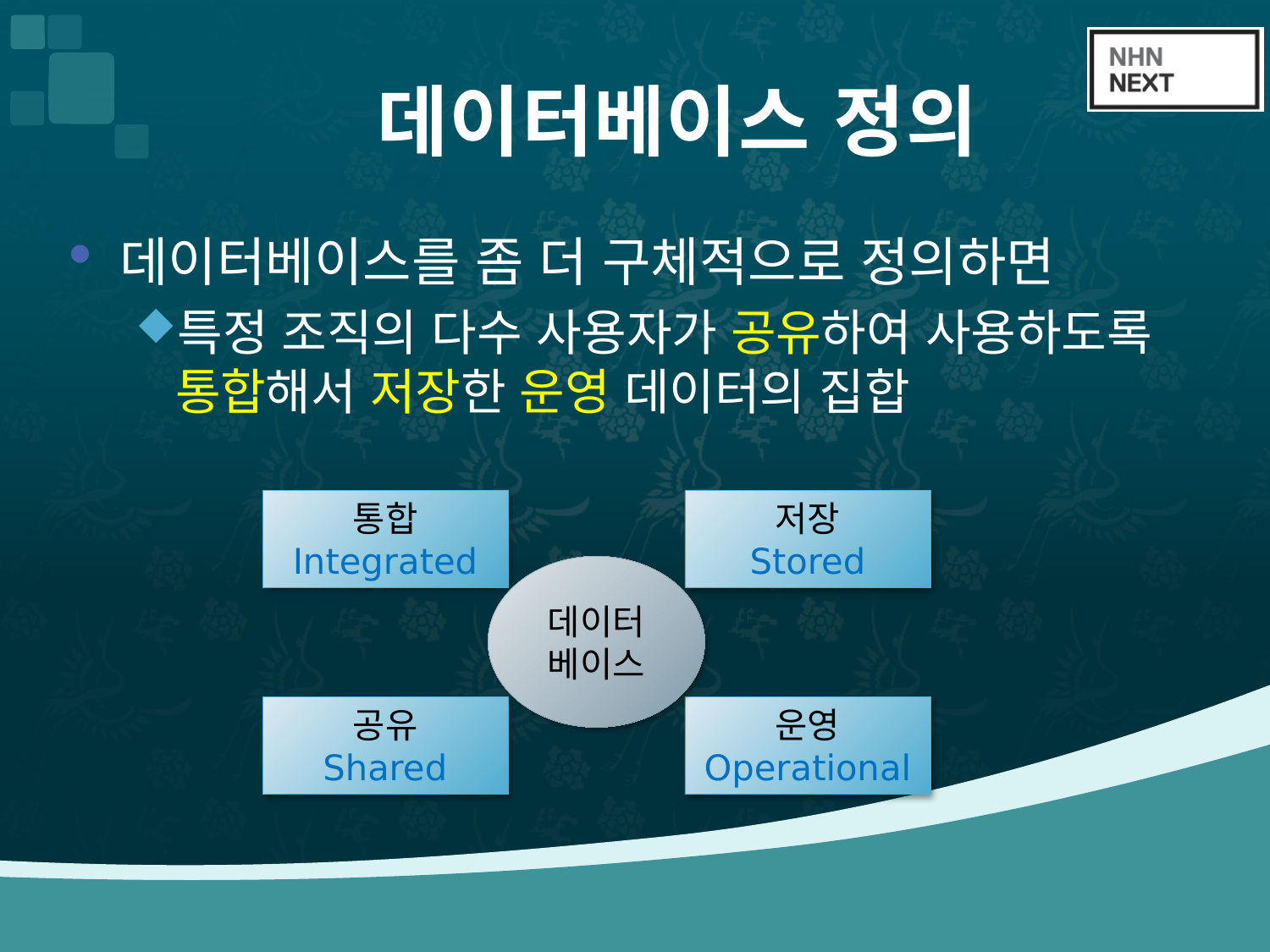

# 데이터베이스 정의
데이터베이스를 좀 더 구체적으로 정의하면
특정 조직의 다수 사용자가 공유하여 사용하도록 통합해서 저장한 운영 데이터의 집합

통합
Integrated
저장
Stored
데이터베이스
공유
Shared
운영
Operational